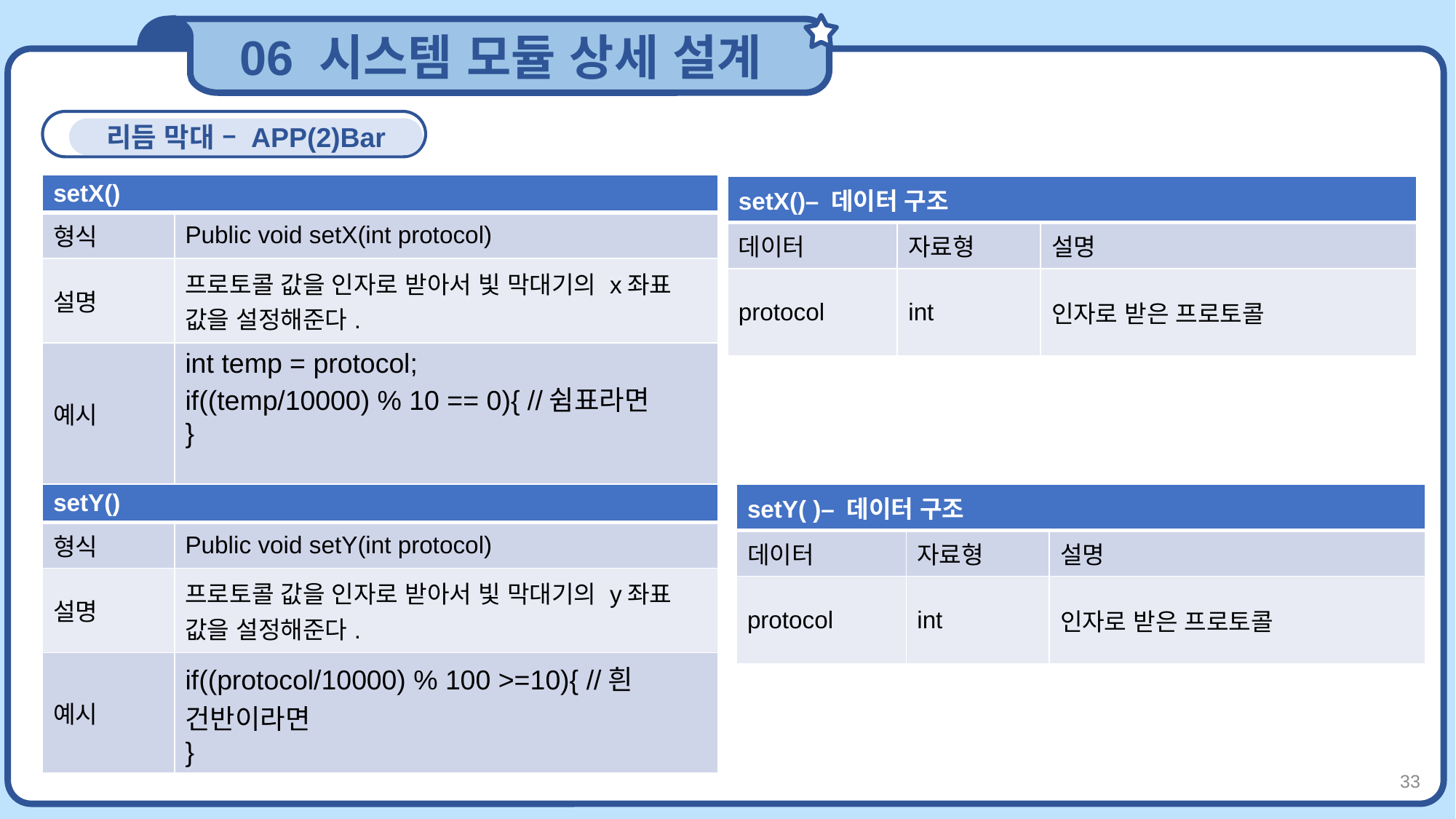

06 시스템 모듈 상세 설계

CONTENTS
리듬 막대 – APP(2)Bar
| setX() |  |
| --- | --- |
| 형식 | Public void setX(int protocol) |
| 설명 | 프로토콜 값을 인자로 받아서 빛 막대기의 x좌표 값을 설정해준다. |
| 예시 | int temp = protocol; if((temp/10000) % 10 == 0){ //쉼표라면 } |
| setX()– 데이터 구조 |  |  |
| --- | --- | --- |
| 데이터 | 자료형 | 설명 |
| protocol | int | 인자로 받은 프로토콜 |
| setY() |  |
| --- | --- |
| 형식 | Public void setY(int protocol) |
| 설명 | 프로토콜 값을 인자로 받아서 빛 막대기의 y좌표 값을 설정해준다. |
| 예시 | if((protocol/10000) % 100 >=10){ //흰 건반이라면 } |
| setY( )– 데이터 구조 |  |  |
| --- | --- | --- |
| 데이터 | 자료형 | 설명 |
| protocol | int | 인자로 받은 프로토콜 |
33